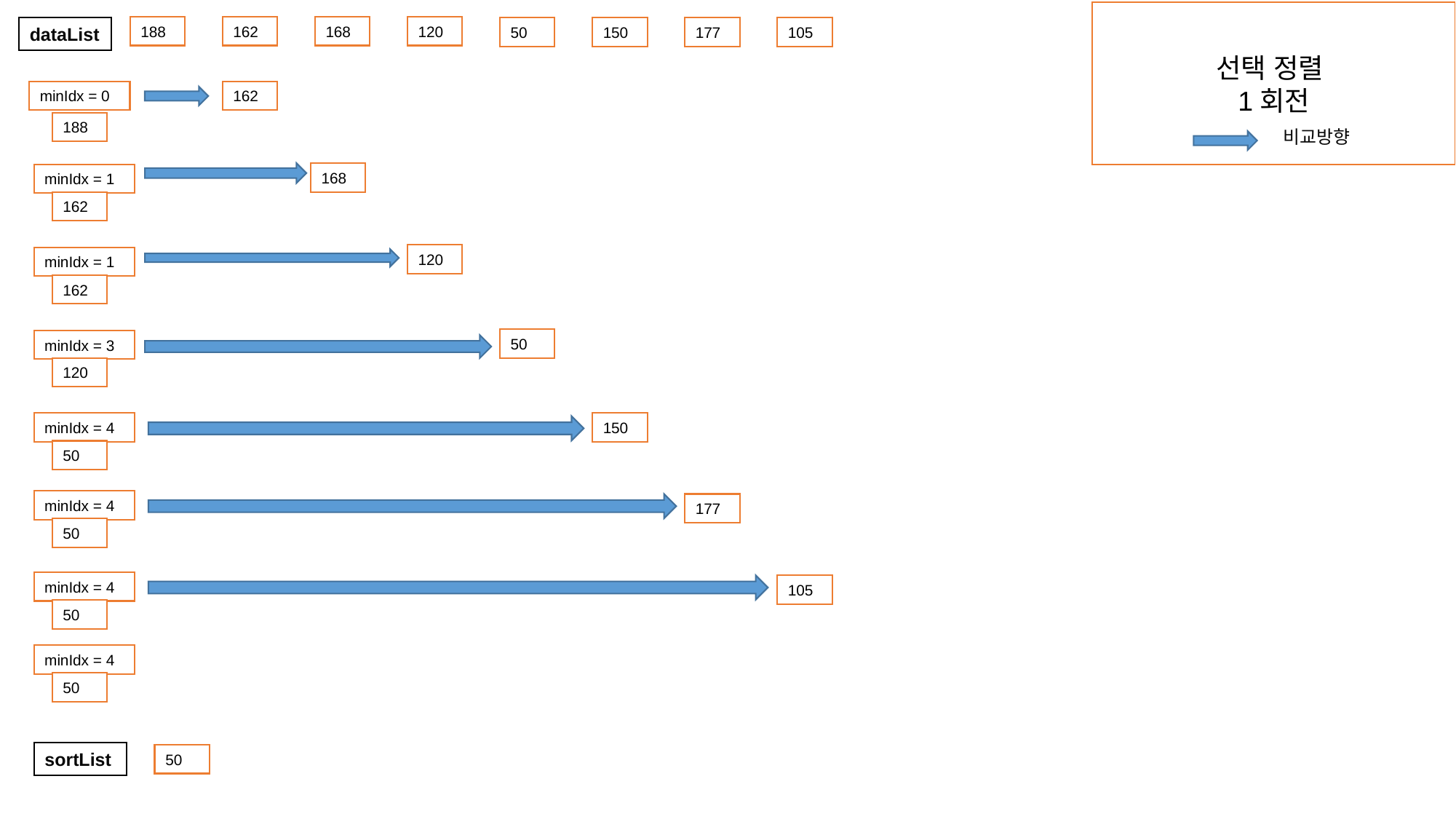

선택 정렬
1회전
120
168
162
188
105
177
150
50
dataList
162
minIdx = 0

188
비교방향

168
minIdx = 1
162
120
minIdx = 1

162
50
minIdx = 3

120
minIdx = 4
150

50
minIdx = 4

177
50
minIdx = 4

105
50
minIdx = 4
50
sortList
50